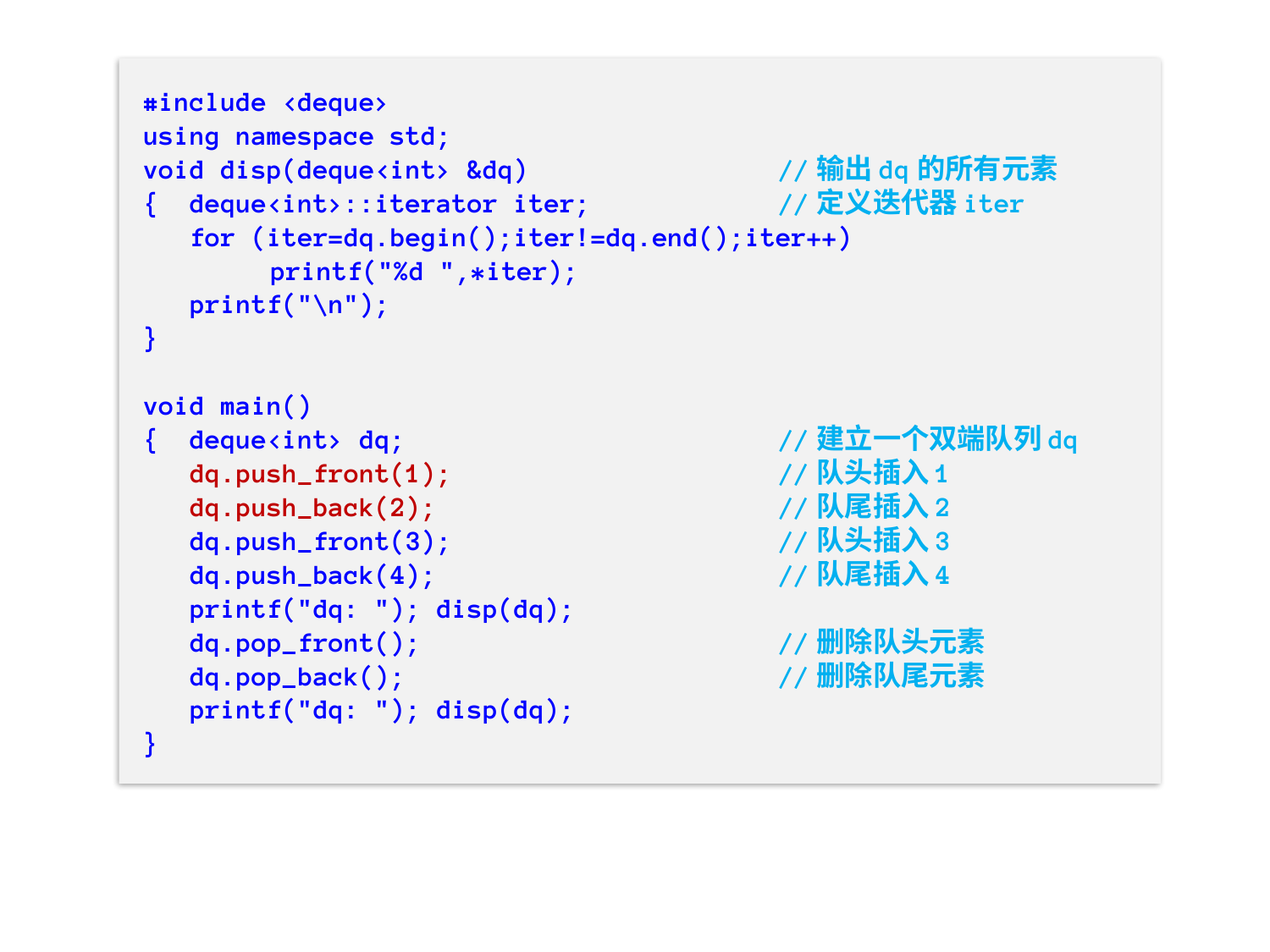

#include <deque>
using namespace std;
void disp(deque<int> &dq)		//输出dq的所有元素
{  deque<int>::iterator iter;		//定义迭代器iter
   for (iter=dq.begin();iter!=dq.end();iter++)
	printf("%d ",*iter);
   printf("\n");
}
void main()
{  deque<int> dq;			//建立一个双端队列dq
   dq.push_front(1);			//队头插入1
   dq.push_back(2);			//队尾插入2
   dq.push_front(3);			//队头插入3
   dq.push_back(4);			//队尾插入4
   printf("dq: "); disp(dq);
   dq.pop_front();			//删除队头元素
   dq.pop_back();			//删除队尾元素
   printf("dq: "); disp(dq);
}